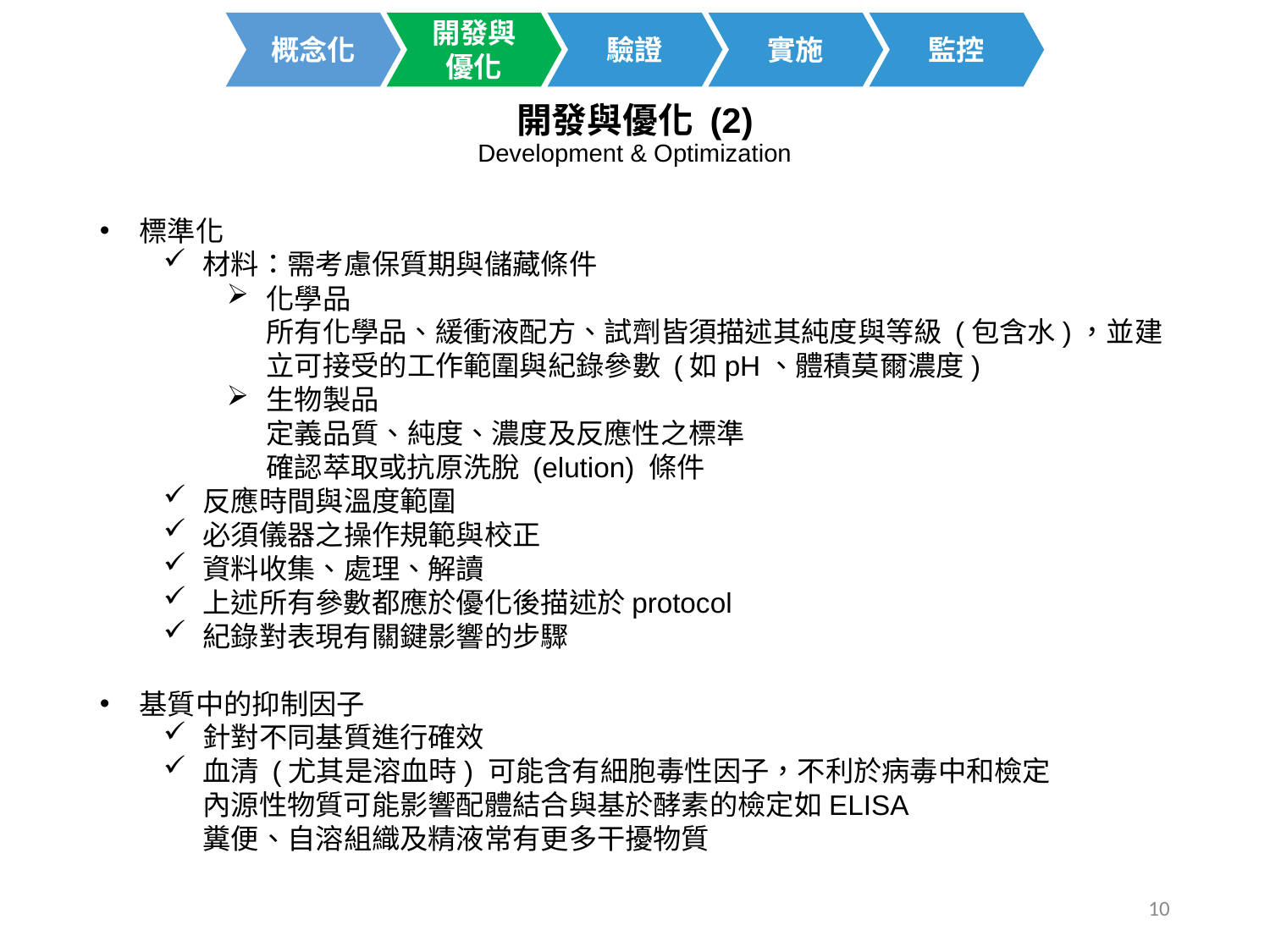

開發與
優化

概念化
驗證
實施
監控
開發與優化 (2)
Development & Optimization
標準化
材料：需考慮保質期與儲藏條件
化學品
所有化學品、緩衝液配方、試劑皆須描述其純度與等級 (包含水)，並建立可接受的工作範圍與紀錄參數 (如pH、體積莫爾濃度)
生物製品
定義品質、純度、濃度及反應性之標準
確認萃取或抗原洗脫 (elution) 條件
反應時間與溫度範圍
必須儀器之操作規範與校正
資料收集、處理、解讀
上述所有參數都應於優化後描述於protocol
紀錄對表現有關鍵影響的步驟

基質中的抑制因子
針對不同基質進行確效
血清 (尤其是溶血時) 可能含有細胞毒性因子，不利於病毒中和檢定
內源性物質可能影響配體結合與基於酵素的檢定如ELISA
糞便、自溶組織及精液常有更多干擾物質

10